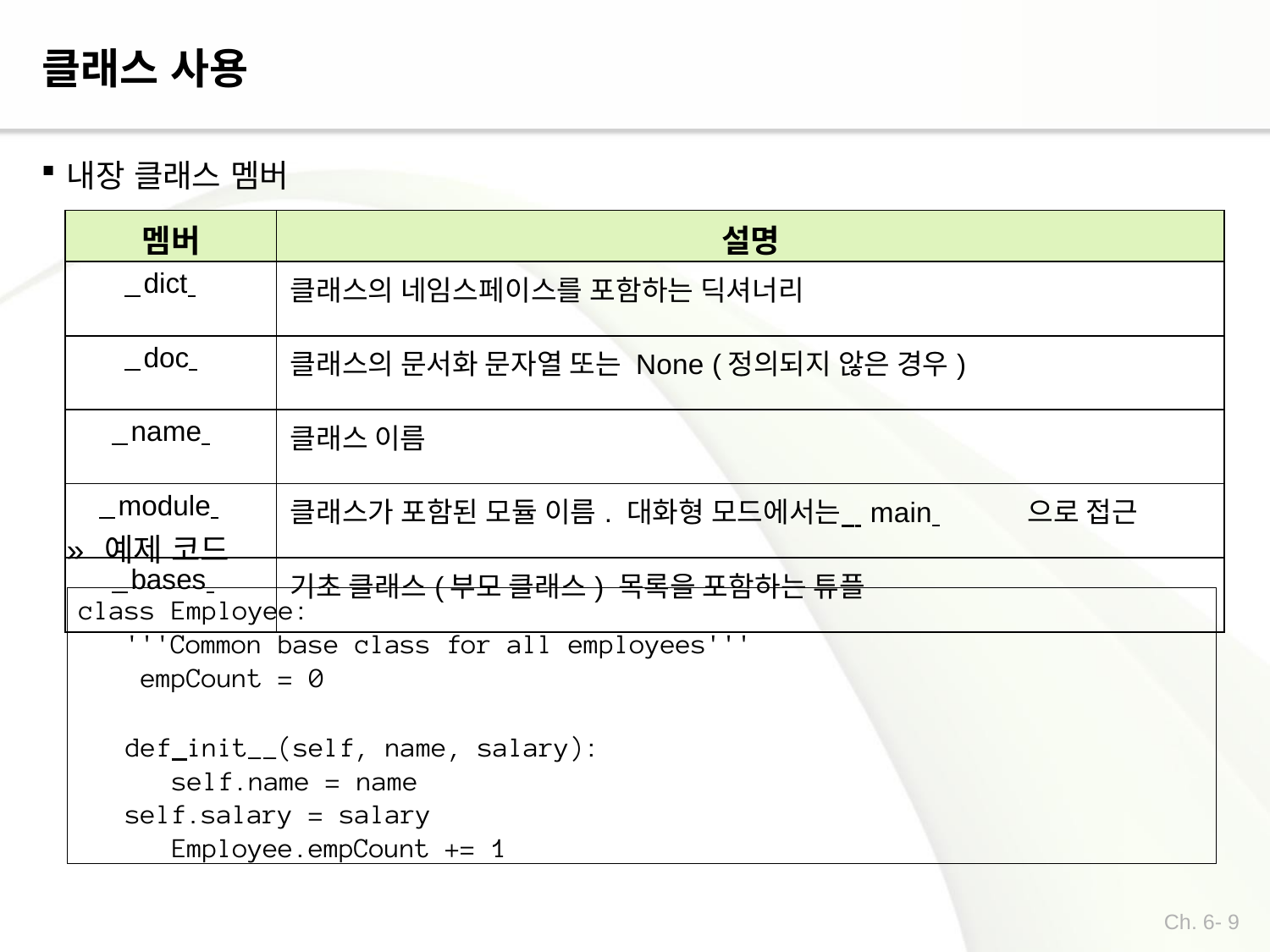

# 클래스 사용
내장 클래스 멤버
| 멤버 | 설명 |
| --- | --- |
| dict | 클래스의 네임스페이스를 포함하는 딕셔너리 |
| doc | 클래스의 문서화 문자열 또는 None (정의되지 않은 경우) |
| name | 클래스 이름 |
| module | 클래스가 포함된 모듈 이름. 대화형 모드에서는 main 으로 접근 |
| bases | 기초 클래스(부모 클래스) 목록을 포함하는 튜플 |
»	예제 코드
class Employee:
'''Common base class for all employees'''  empCount = 0

def init__(self, name, salary):  self.name = name
self.salary = salary  Employee.empCount += 1
Ch. 6- 9